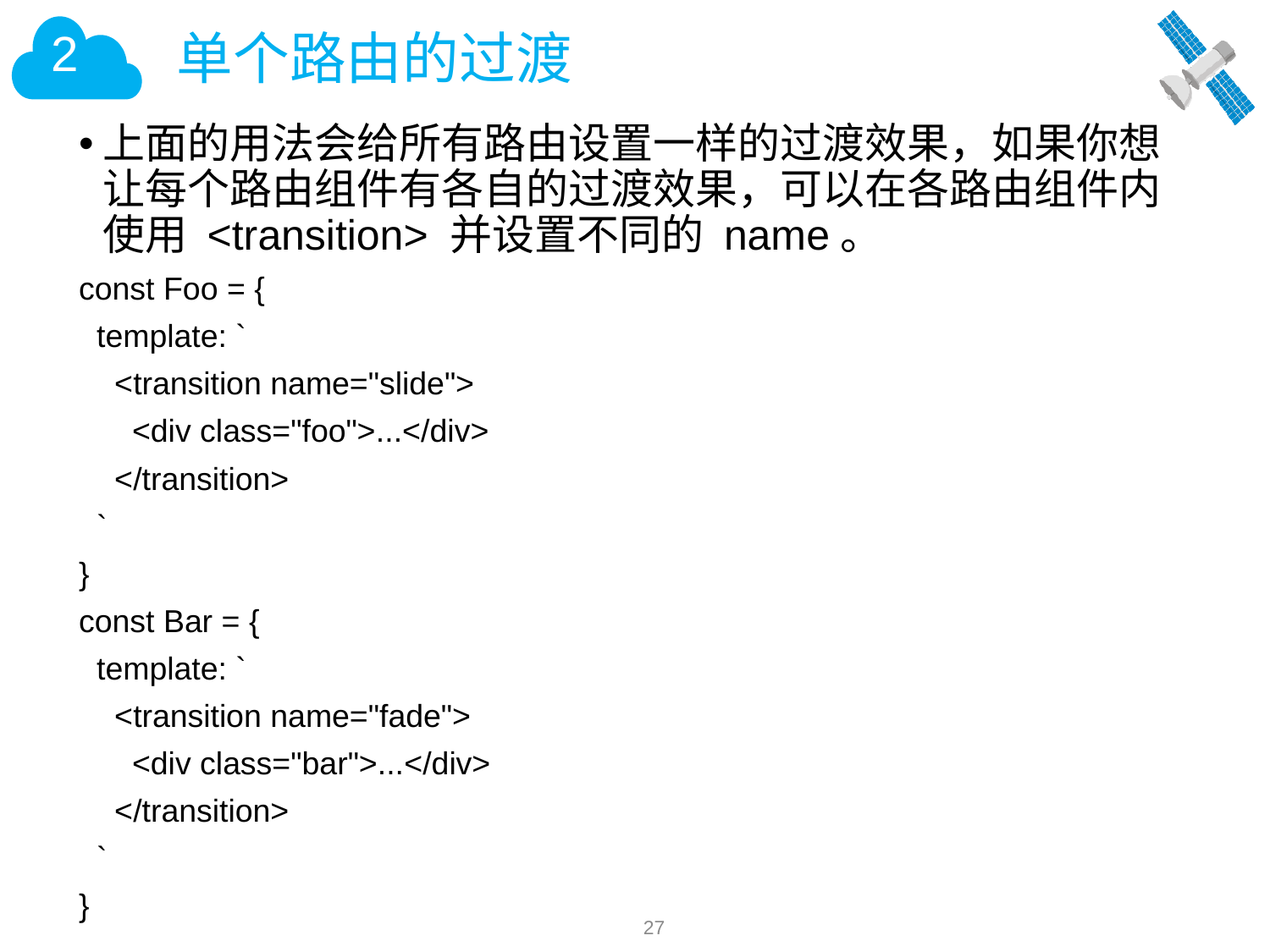

# 单个路由的过渡
上面的用法会给所有路由设置一样的过渡效果，如果你想让每个路由组件有各自的过渡效果，可以在各路由组件内使用 <transition> 并设置不同的 name。
const Foo = {
  template: `
    <transition name="slide">
      <div class="foo">...</div>
    </transition>
  `
}
const Bar = {
  template: `
    <transition name="fade">
      <div class="bar">...</div>
    </transition>
  `
}
27